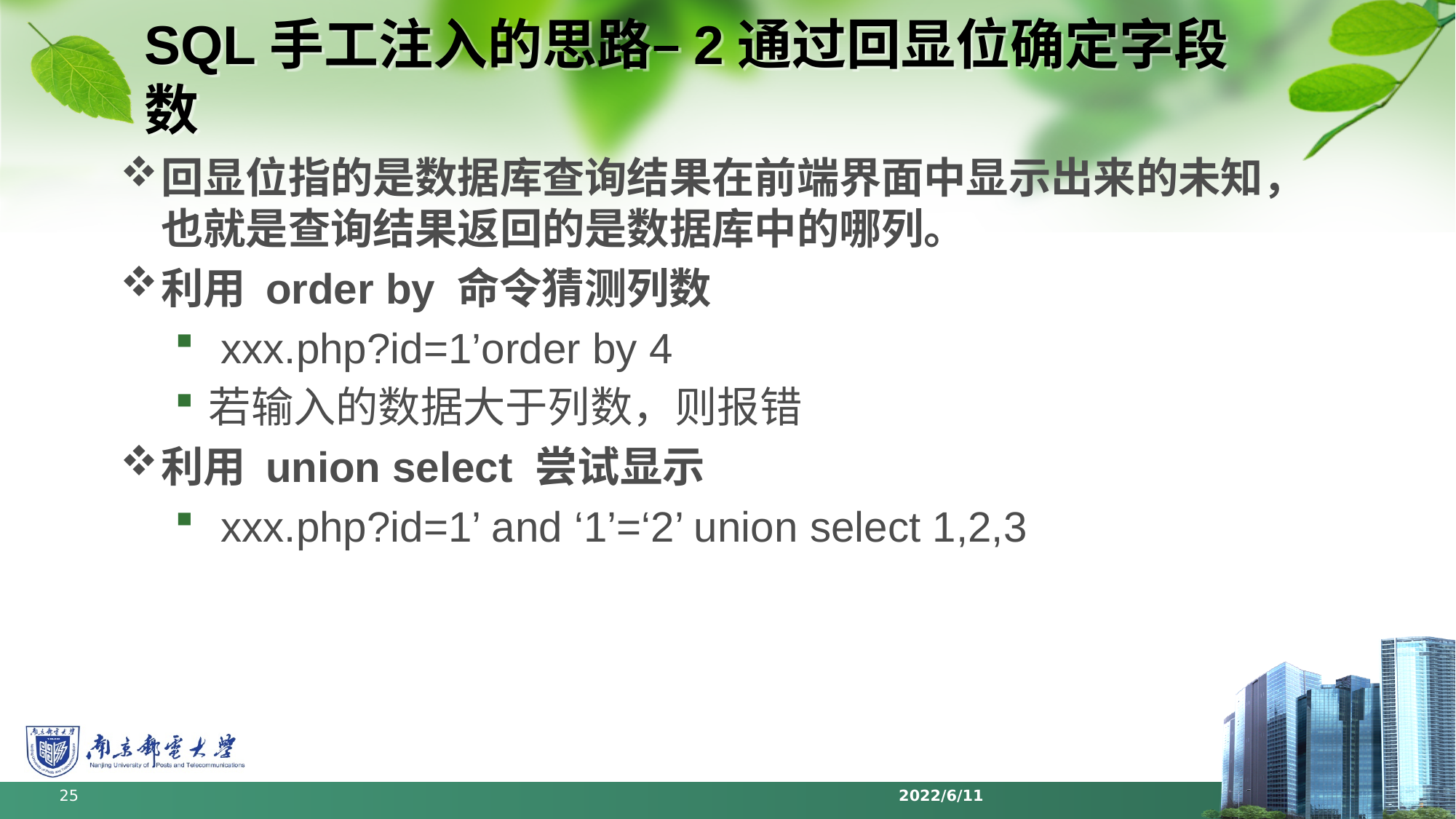

# SQL手工注入的思路–2通过回显位确定字段数
回显位指的是数据库查询结果在前端界面中显示出来的未知，也就是查询结果返回的是数据库中的哪列。
利用 order by 命令猜测列数
 xxx.php?id=1’order by 4
若输入的数据大于列数，则报错
利用 union select 尝试显示
 xxx.php?id=1’ and ‘1’=‘2’ union select 1,2,3
25
2022/6/11